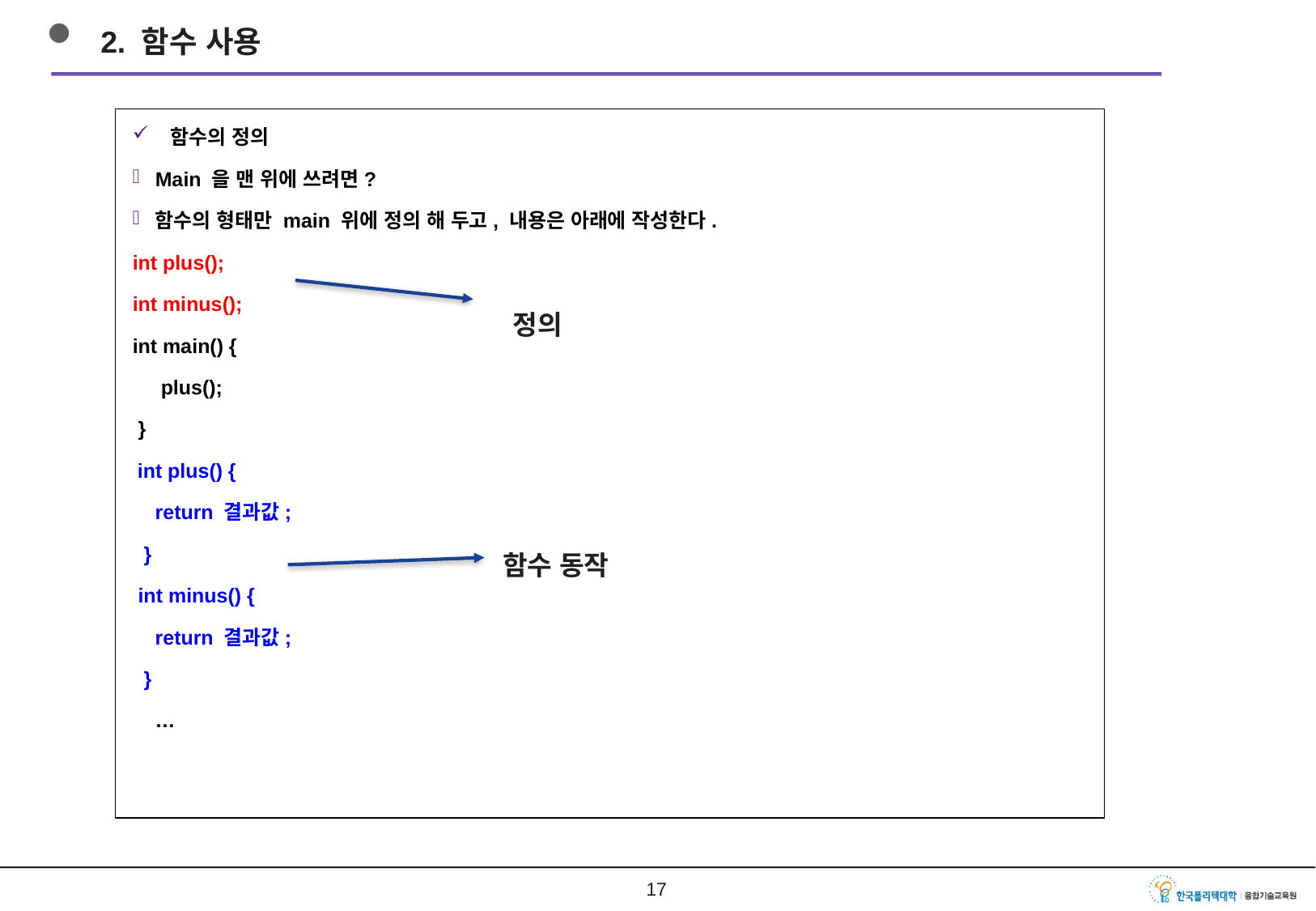

2. 함수 사용
함수의 정의
Main 을 맨 위에 쓰려면?
함수의 형태만 main 위에 정의 해 두고, 내용은 아래에 작성한다.
int plus();
int minus();
int main() {
     plus();
 }
 int plus() {
    return 결과값;
  }
 int minus() {
    return 결과값;
  }
    …
정의
함수 동작
17